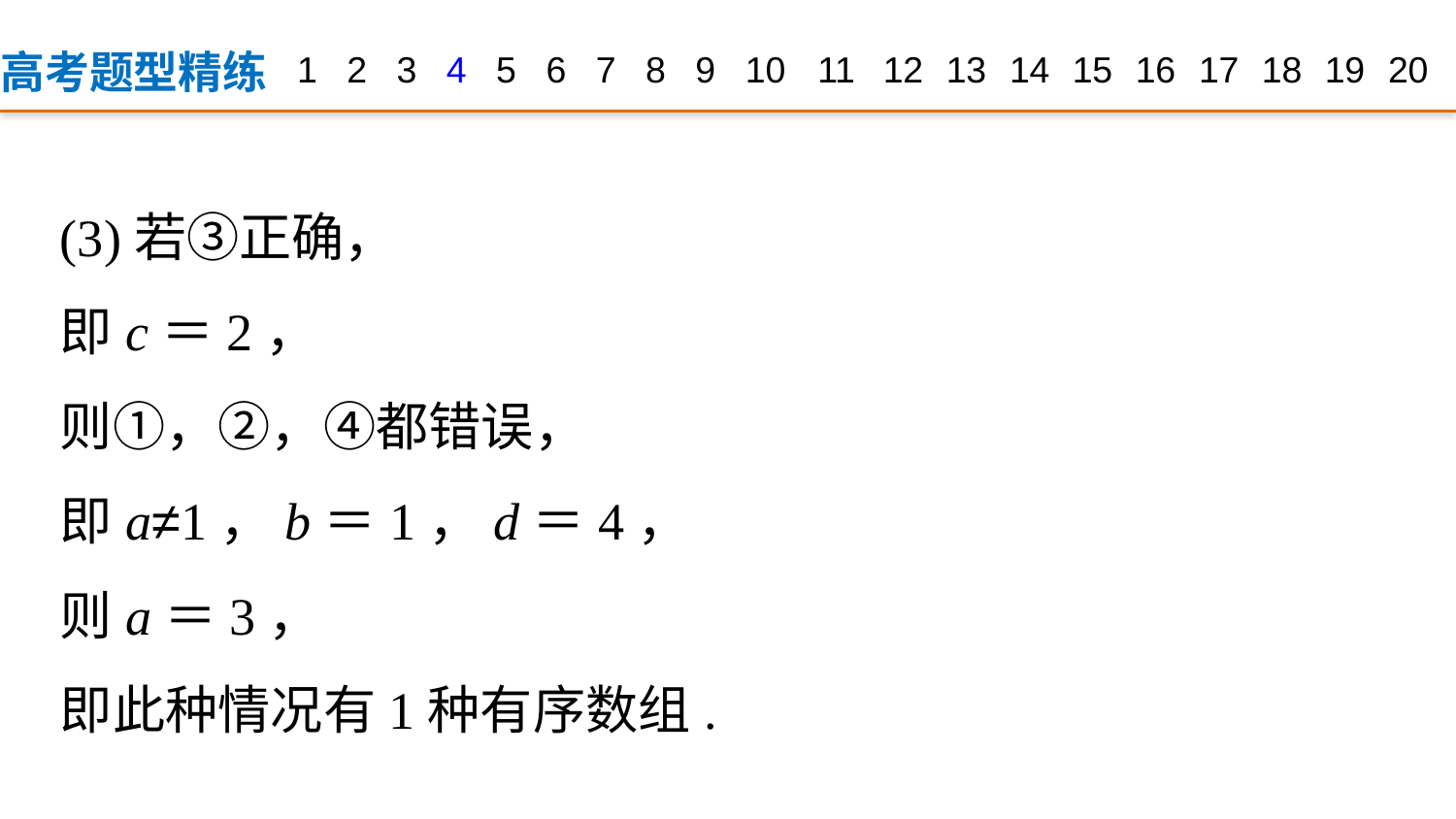

高考题型精练
1
2
3
4
5
6
7
8
9
12
13
14
15
16
17
18
19
20
10
11
(3)若③正确，
即c＝2，
则①，②，④都错误，
即a≠1，b＝1，d＝4，
则a＝3，
即此种情况有1种有序数组.